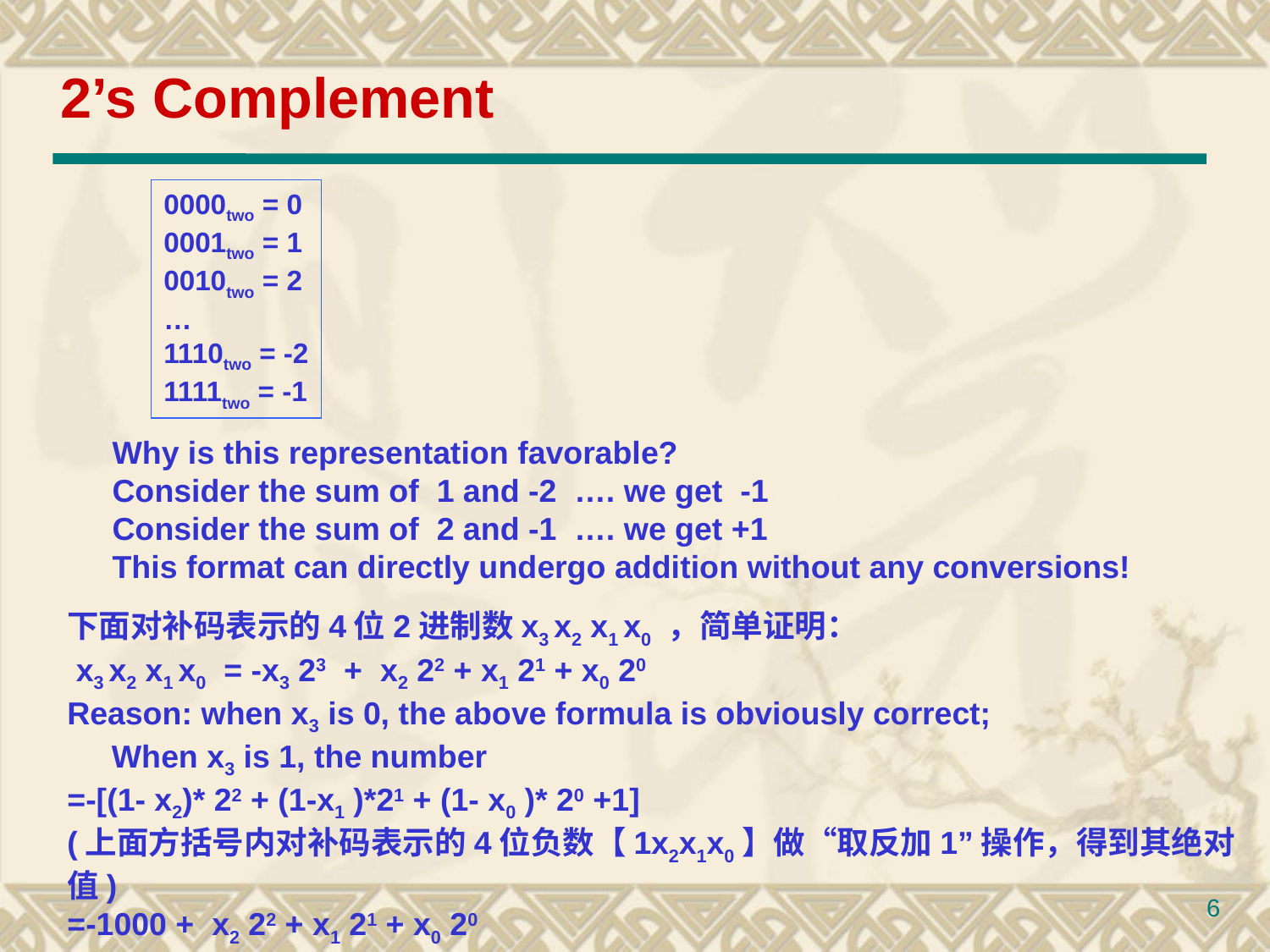

2’s Complement

0000two = 0
0001two = 1
0010two = 2
…
1110two = -2
1111two = -1
Why is this representation favorable?
Consider the sum of  1 and -2  …. we get  -1
Consider the sum of  2 and -1  …. we get +1
This format can directly undergo addition without any conversions!
下面对补码表示的4位2进制数x3 x2 x1 x0 ，简单证明：
 x3 x2 x1 x0  = -x3 23  +  x2 22 + x1 21 + x0 20
Reason: when x3 is 0, the above formula is obviously correct;
     When x3 is 1, the number
=-[(1- x2)* 22 + (1-x1 )*21 + (1- x0 )* 20 +1]
(上面方括号内对补码表示的4位负数【1x2x1x0】做“取反加1”操作，得到其绝对值)
=-1000 +  x2 22 + x1 21 + x0 20
= -x3 23  +  x2 22 + x1 21 + x0 20
6